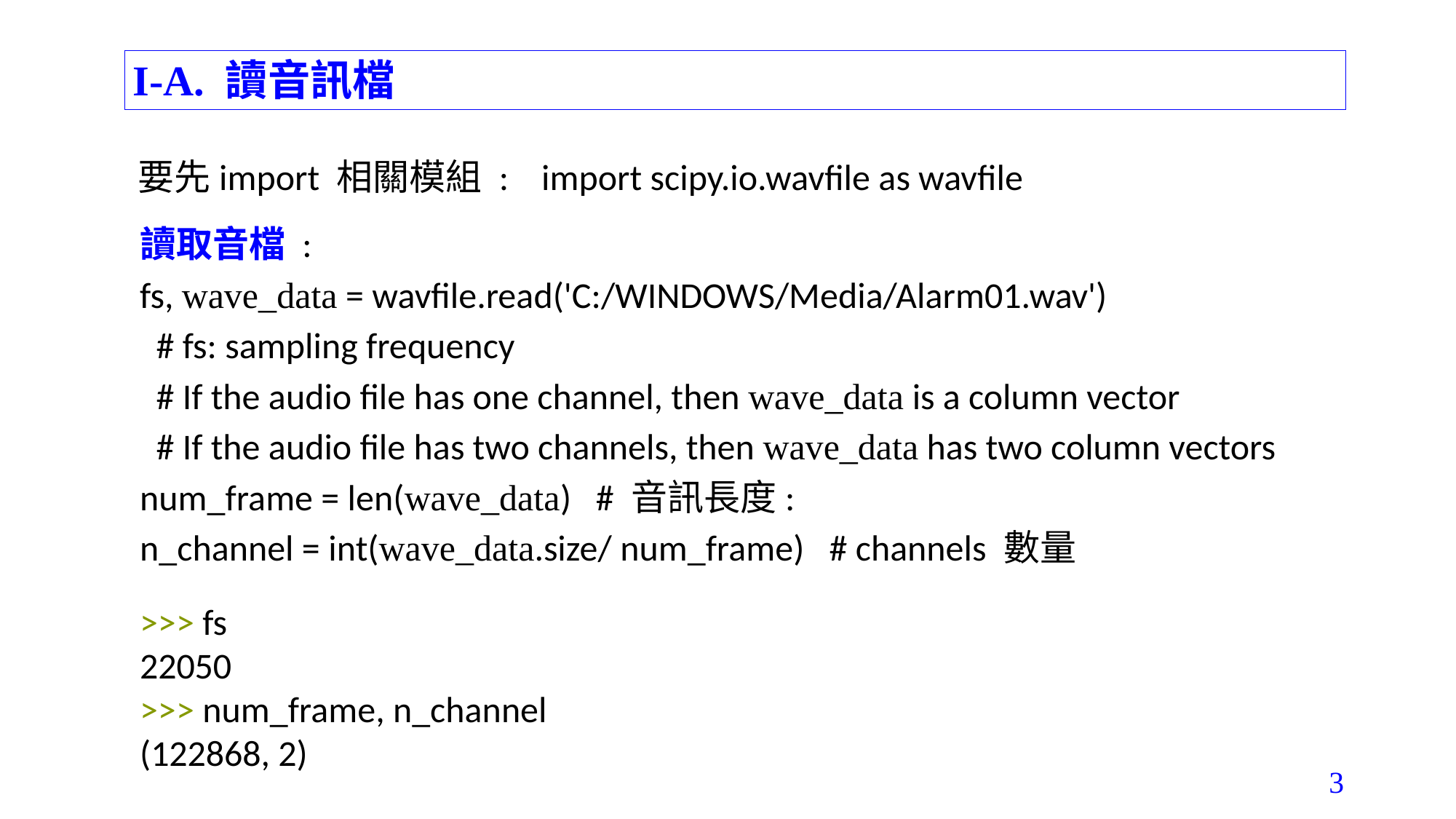

I-A. 讀音訊檔
要先import 相關模組 :    import scipy.io.wavfile as wavfile
讀取音檔 :
fs, wave_data = wavfile.read('C:/WINDOWS/Media/Alarm01.wav')
  # fs: sampling frequency
  # If the audio file has one channel, then wave_data is a column vector
  # If the audio file has two channels, then wave_data has two column vectors
num_frame = len(wave_data)   # 音訊長度:
n_channel = int(wave_data.size/ num_frame)   # channels 數量
>>> fs
22050
>>> num_frame, n_channel
(122868, 2)
3